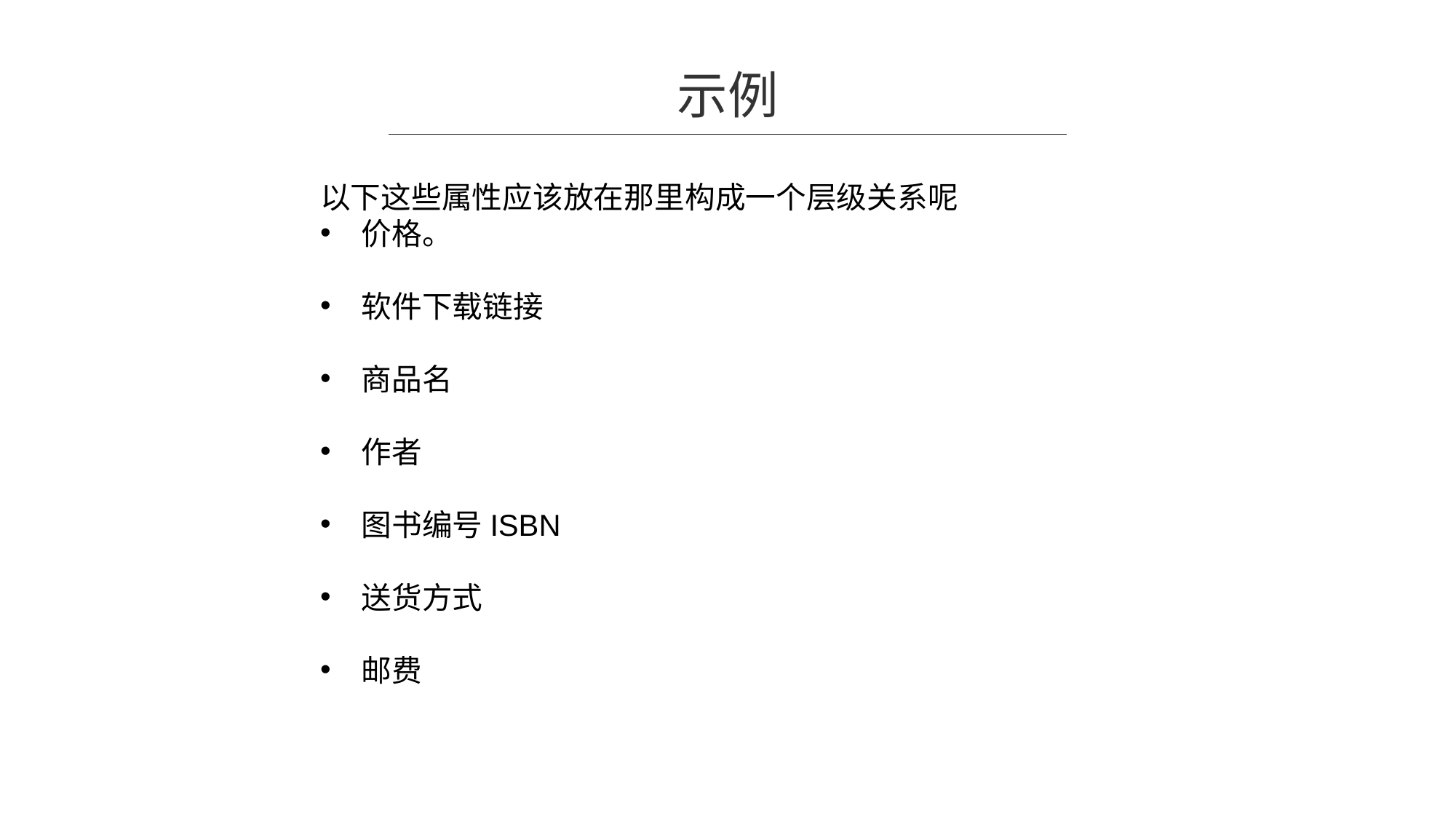

示例
以下这些属性应该放在那里构成一个层级关系呢
价格。

软件下载链接

商品名

作者

图书编号ISBN

送货方式

邮费